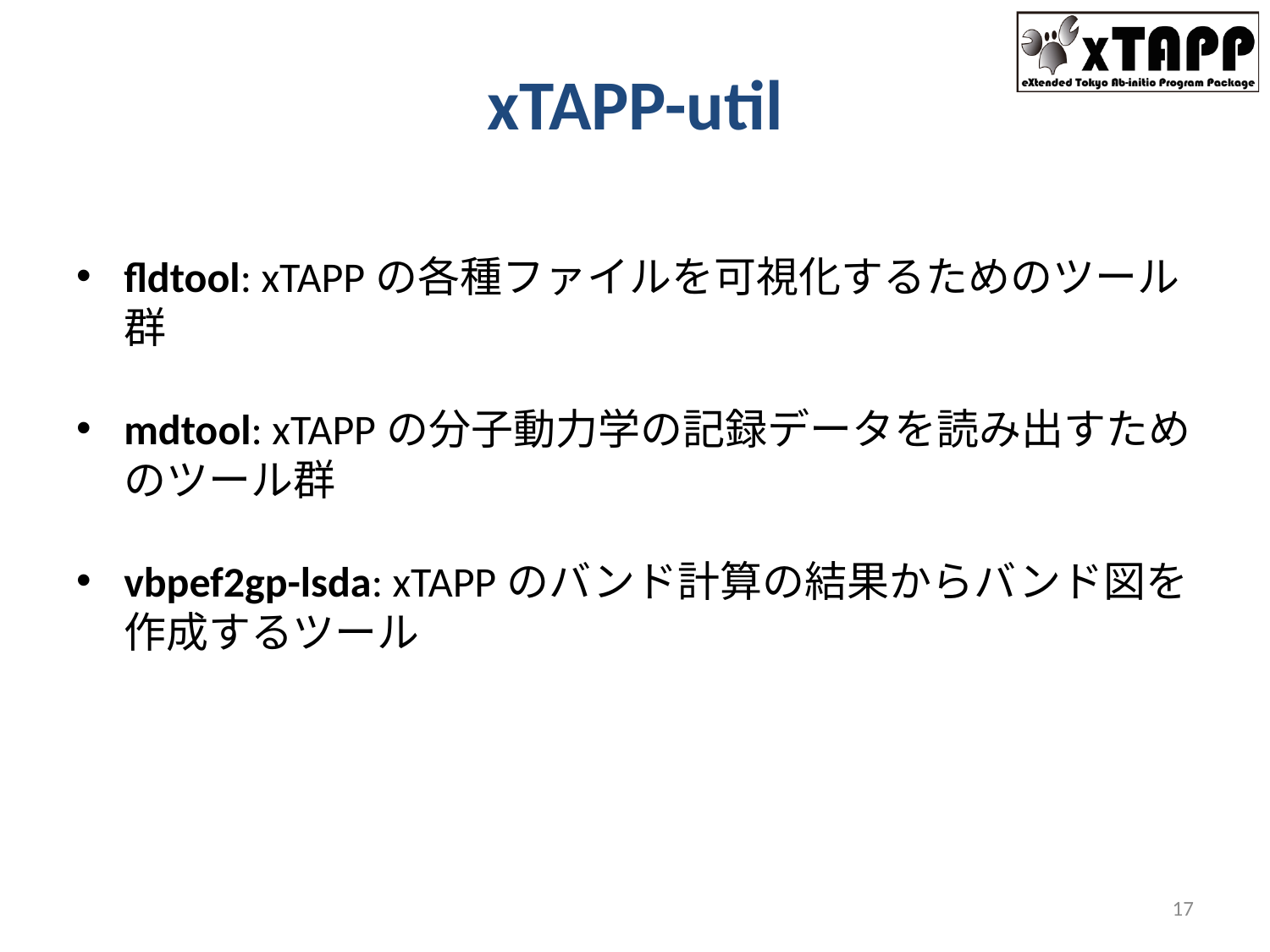

# xTAPP-util
fldtool: xTAPPの各種ファイルを可視化するためのツール群
mdtool: xTAPPの分子動力学の記録データを読み出すためのツール群
vbpef2gp-lsda: xTAPPのバンド計算の結果からバンド図を作成するツール
17